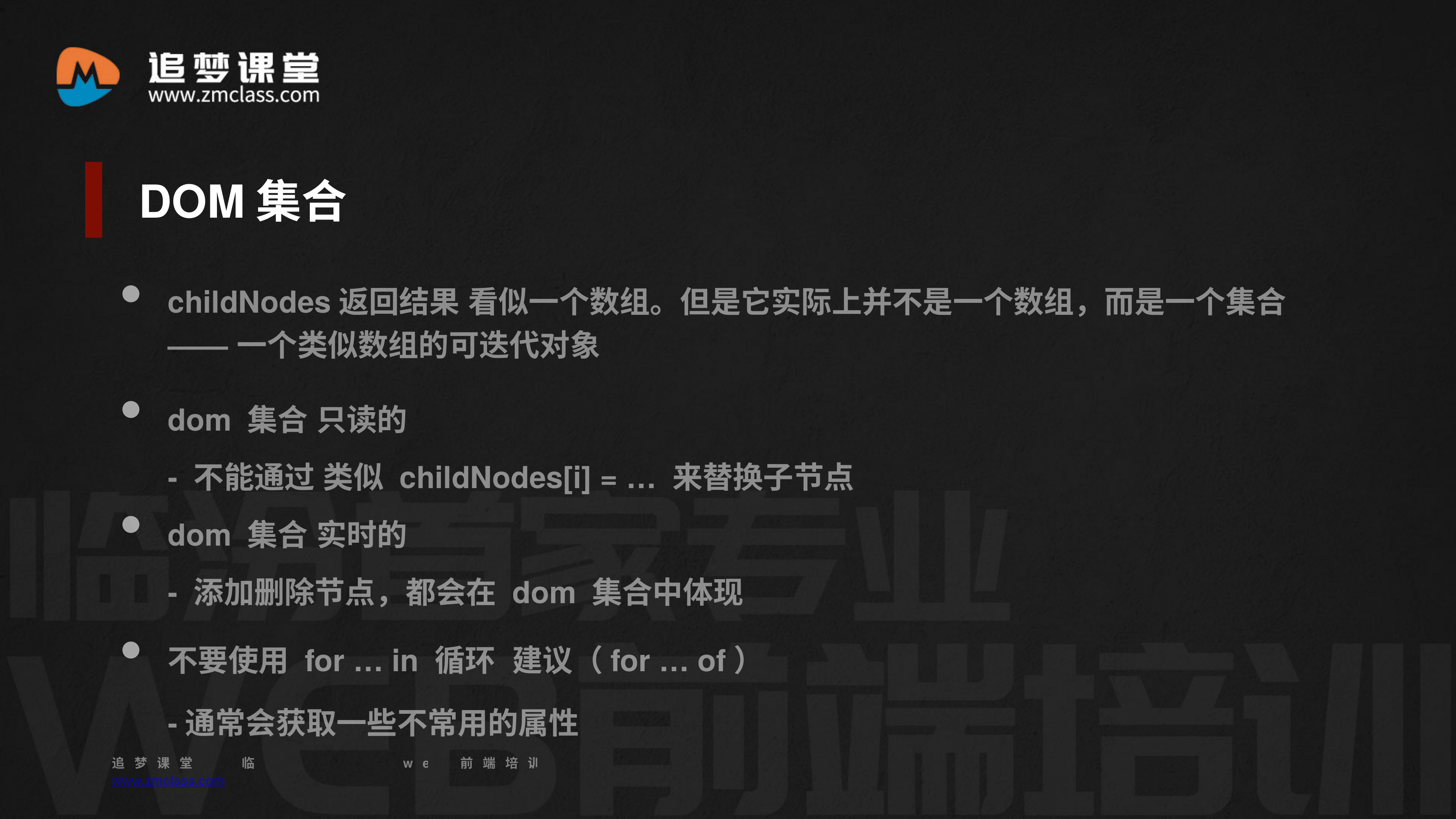

DOM集合
childNodes返回结果 看似一个数组。但是它实际上并不是一个数组，而是一个集合 —— 一个类似数组的可迭代对象

dom 集合 只读的

- 不能通过 类似 childNodes[i] = … 来替换子节点
dom 集合 实时的

- 添加删除节点，都会在 dom 集合中体现
不要使用 for … in 循环  建议（for … of）

-通常会获取一些不常用的属性
追梦课堂   临汾首家专业的web前端培训机构                                                          www.zmclass.com
16